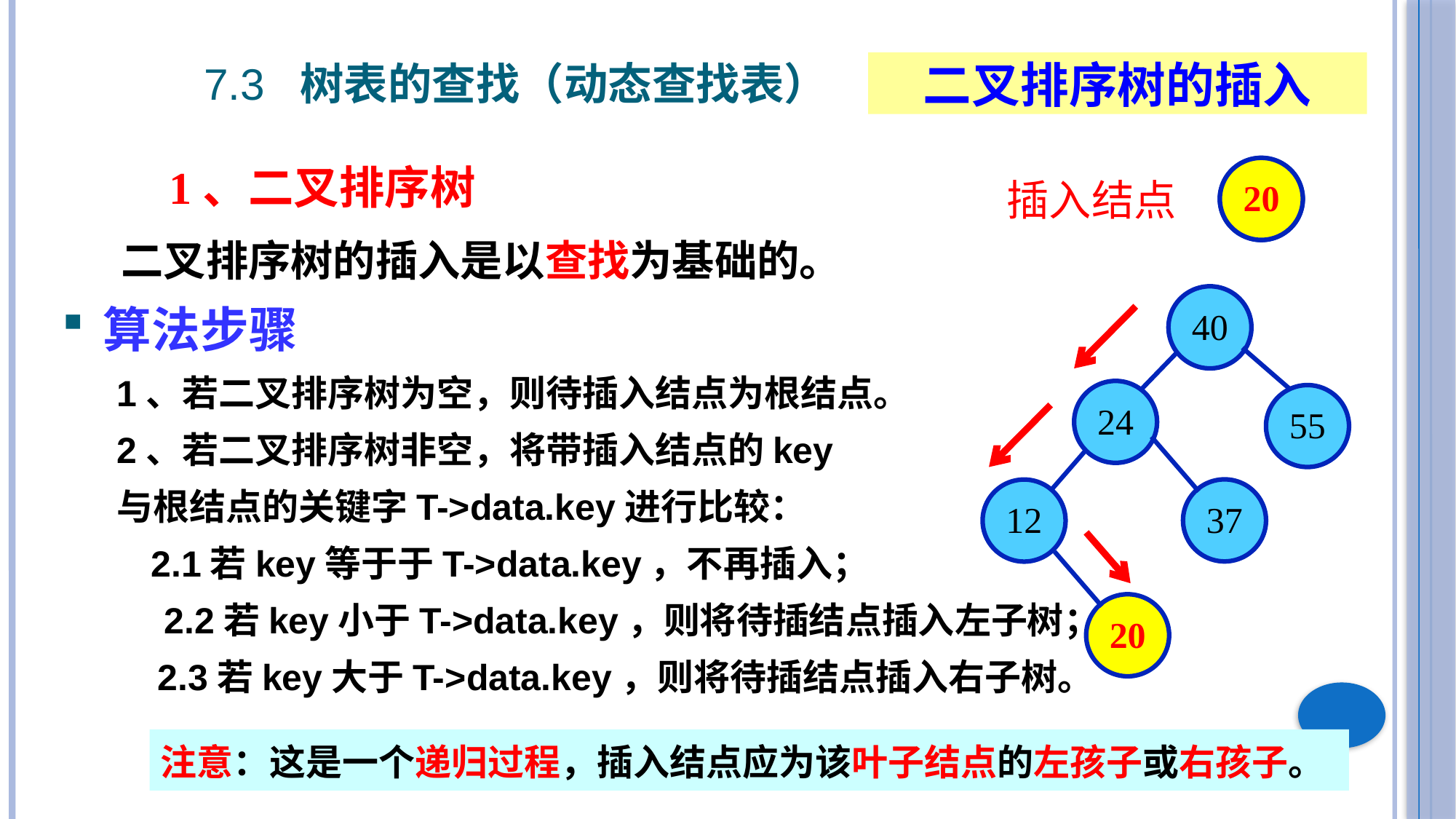

7.3  树表的查找（动态查找表）
二叉排序树的插入
1、二叉排序树
20
20
插入结点
二叉排序树的插入是以查找为基础的。
算法步骤
1、若二叉排序树为空，则待插入结点为根结点。
2、若二叉排序树非空，将带插入结点的key
与根结点的关键字T->data.key进行比较：
	2.1若key等于于T->data.key，不再插入；
          2.2若key小于T->data.key，则将待插结点插入左子树；
    2.3若key大于T->data.key，则将待插结点插入右子树。

40

55

24

37

12

20
注意：这是一个递归过程，插入结点应为该叶子结点的左孩子或右孩子。